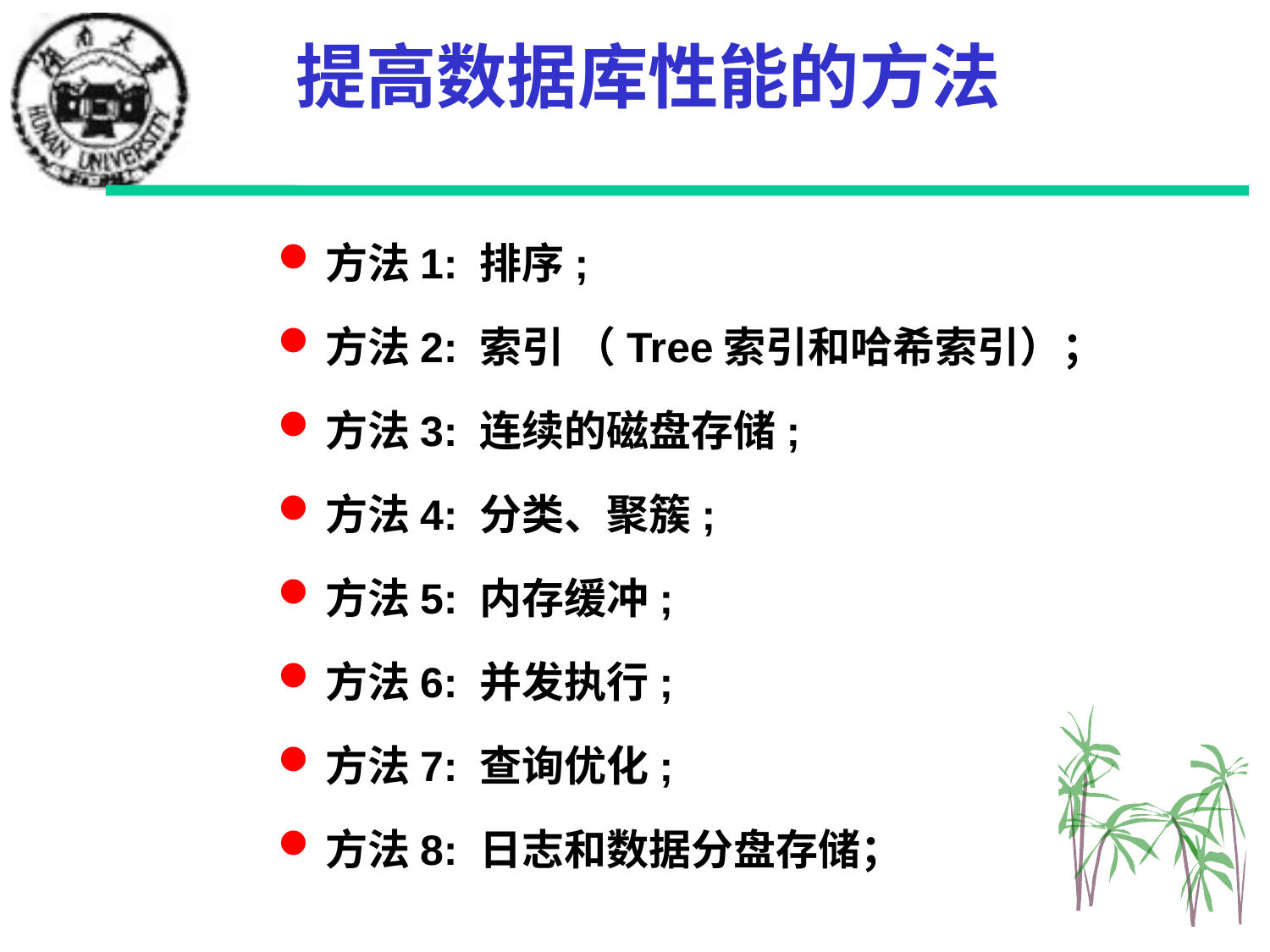

提高数据库性能的方法
方法1: 排序;
方法2: 索引 （Tree索引和哈希索引）；
方法3: 连续的磁盘存储;
方法4: 分类、聚簇;
方法5: 内存缓冲;
方法6: 并发执行;
方法7: 查询优化;
方法8: 日志和数据分盘存储；